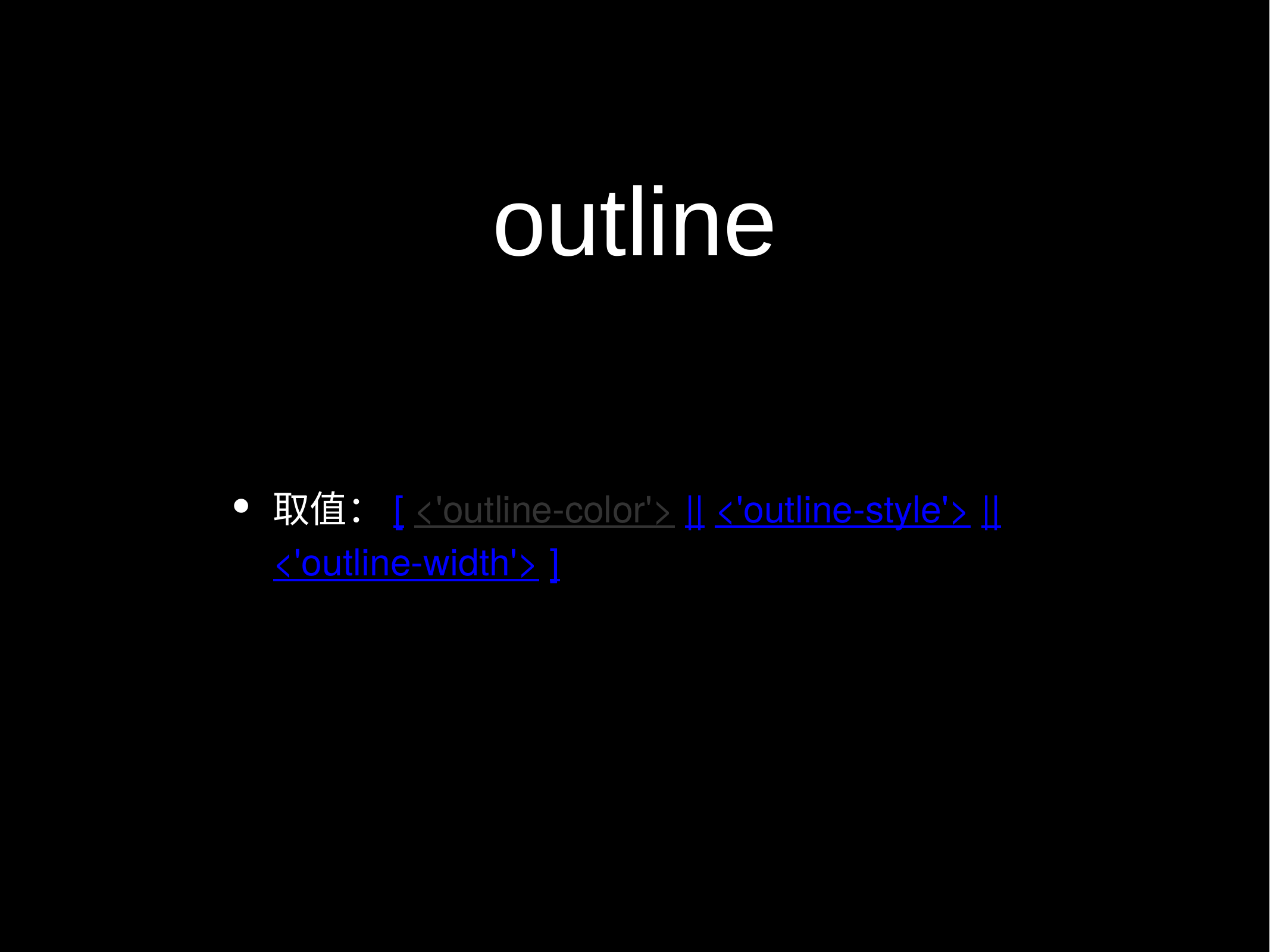

# outline
取值：[ <'outline-color'> || <'outline-style'> || <'outline-width'> ]